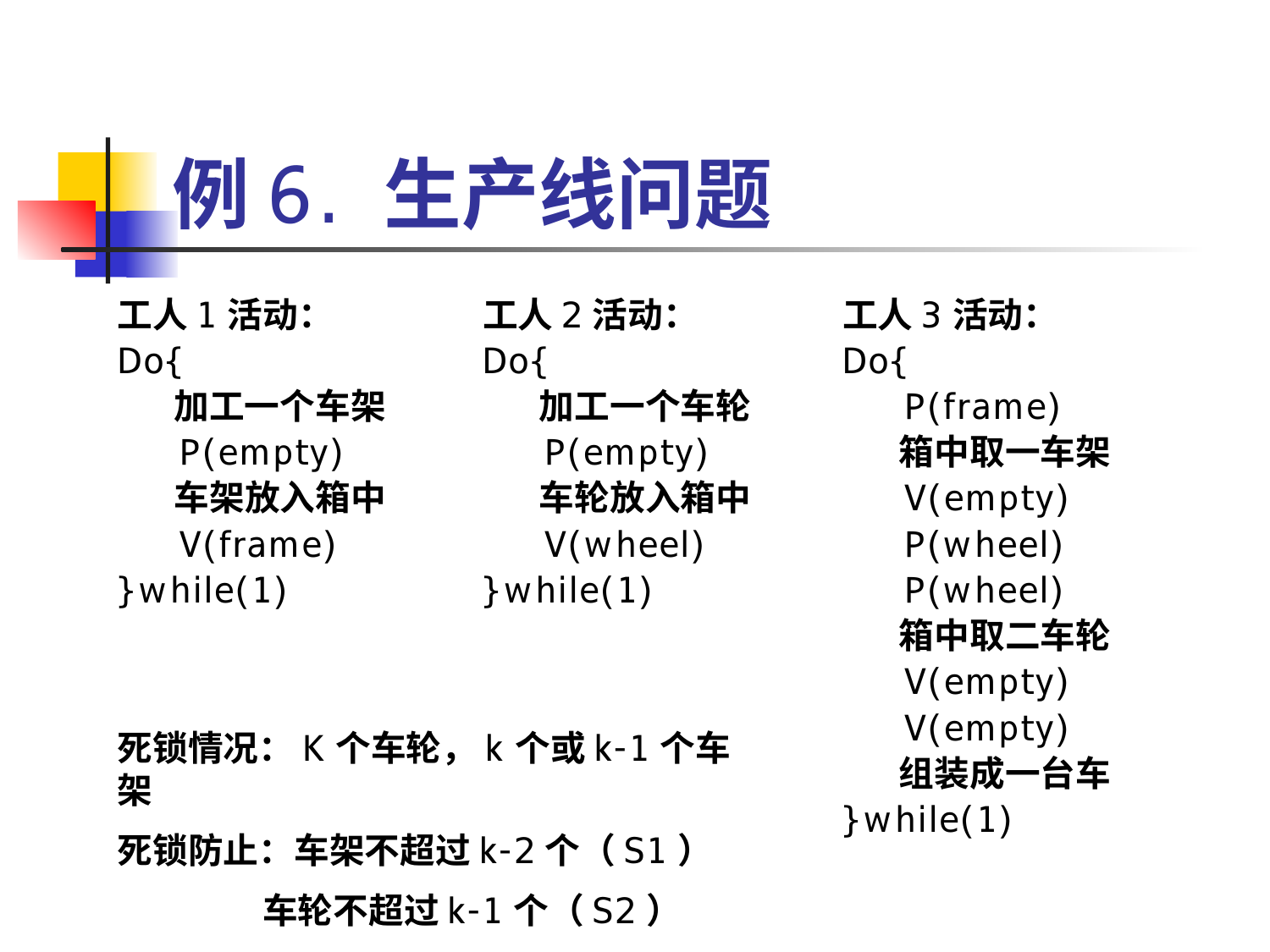

# 例6. 生产线问题
工人1活动：
Do{
      加工一个车架
      P(empty)
      车架放入箱中
      V(frame)
}while(1)
工人2活动：
Do{
      加工一个车轮
      P(empty)
      车轮放入箱中
      V(wheel)
}while(1)
工人3活动：
Do{
      P(frame)
      箱中取一车架
      V(empty)
      P(wheel)
      P(wheel)
      箱中取二车轮
      V(empty)
      V(empty)
      组装成一台车
}while(1)

死锁情况：K个车轮，k个或k-1个车架
死锁防止：车架不超过k-2个（S1）
                 车轮不超过k-1个（S2）